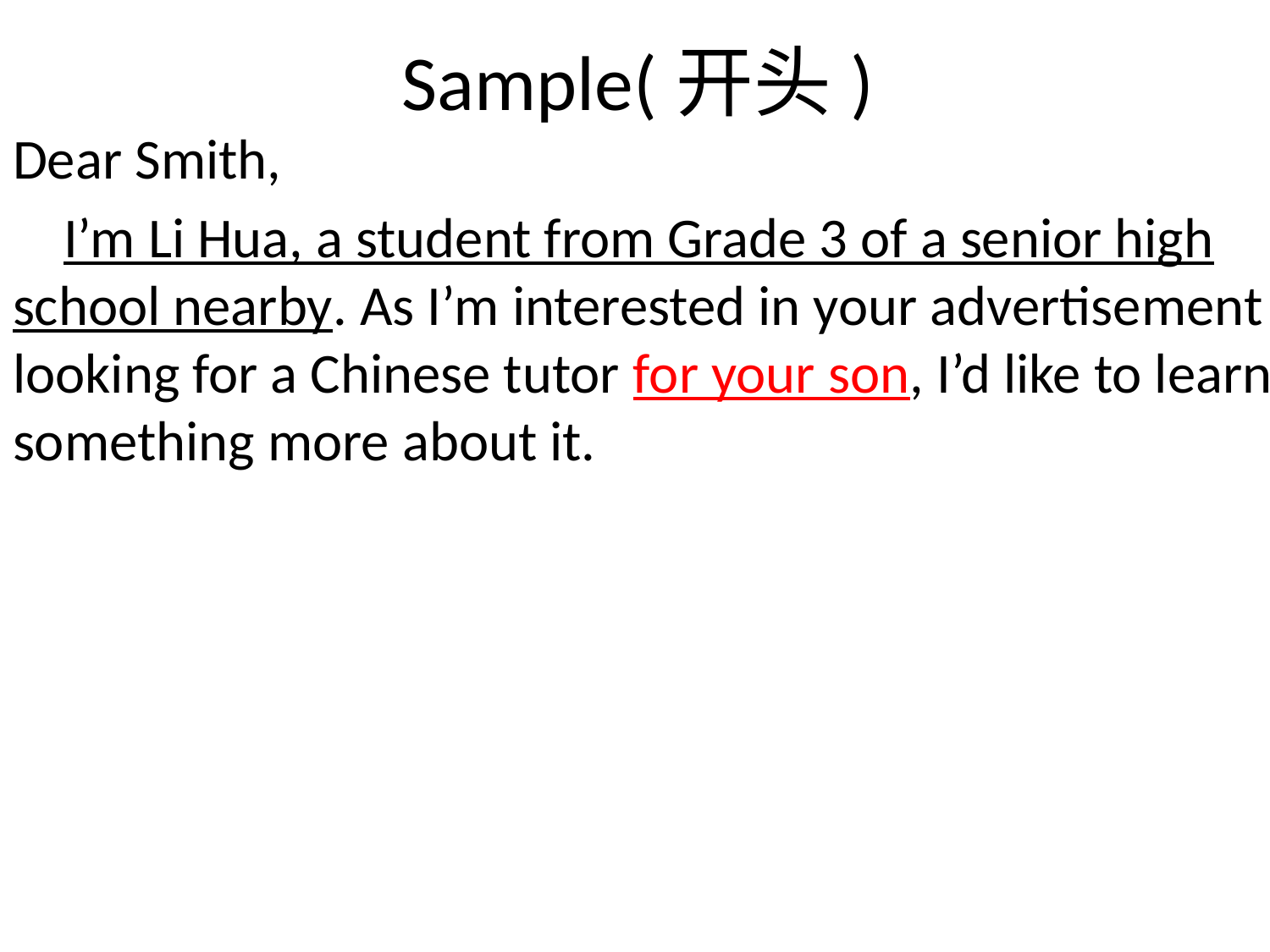

# Sample(开头)
Dear Smith,
    I’m Li Hua, a student from Grade 3 of a senior high school nearby. As I’m interested in your advertisement looking for a Chinese tutor for your son, I’d like to learn something more about it.